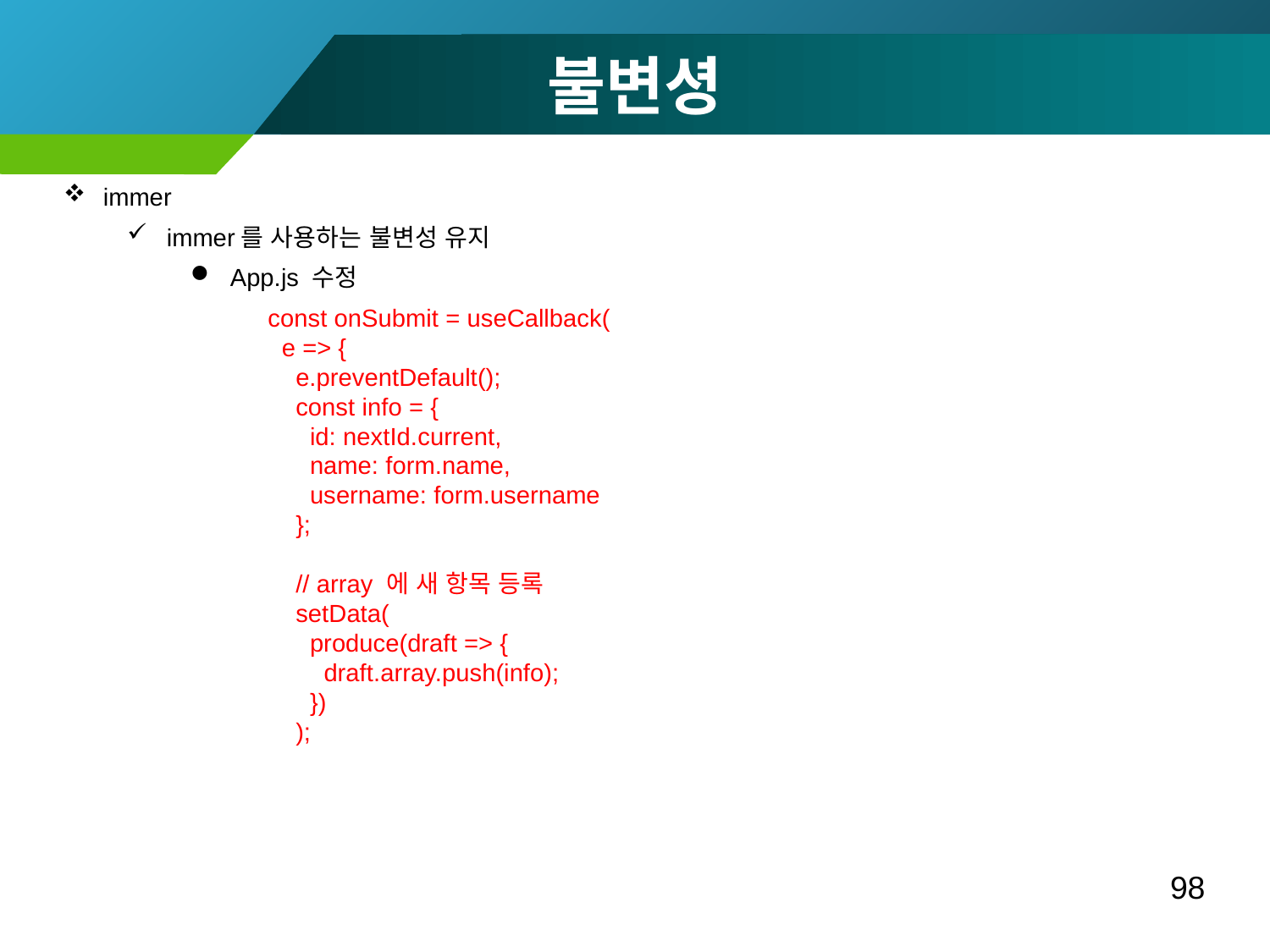

불변셩
immer
immer를 사용하는 불변성 유지
App.js 수정
  const onSubmit = useCallback(
    e => {
      e.preventDefault();
      const info = {
        id: nextId.current,
        name: form.name,
        username: form.username
      };

      // array 에 새 항목 등록
      setData(
        produce(draft => {
          draft.array.push(info);
        })
      );
98